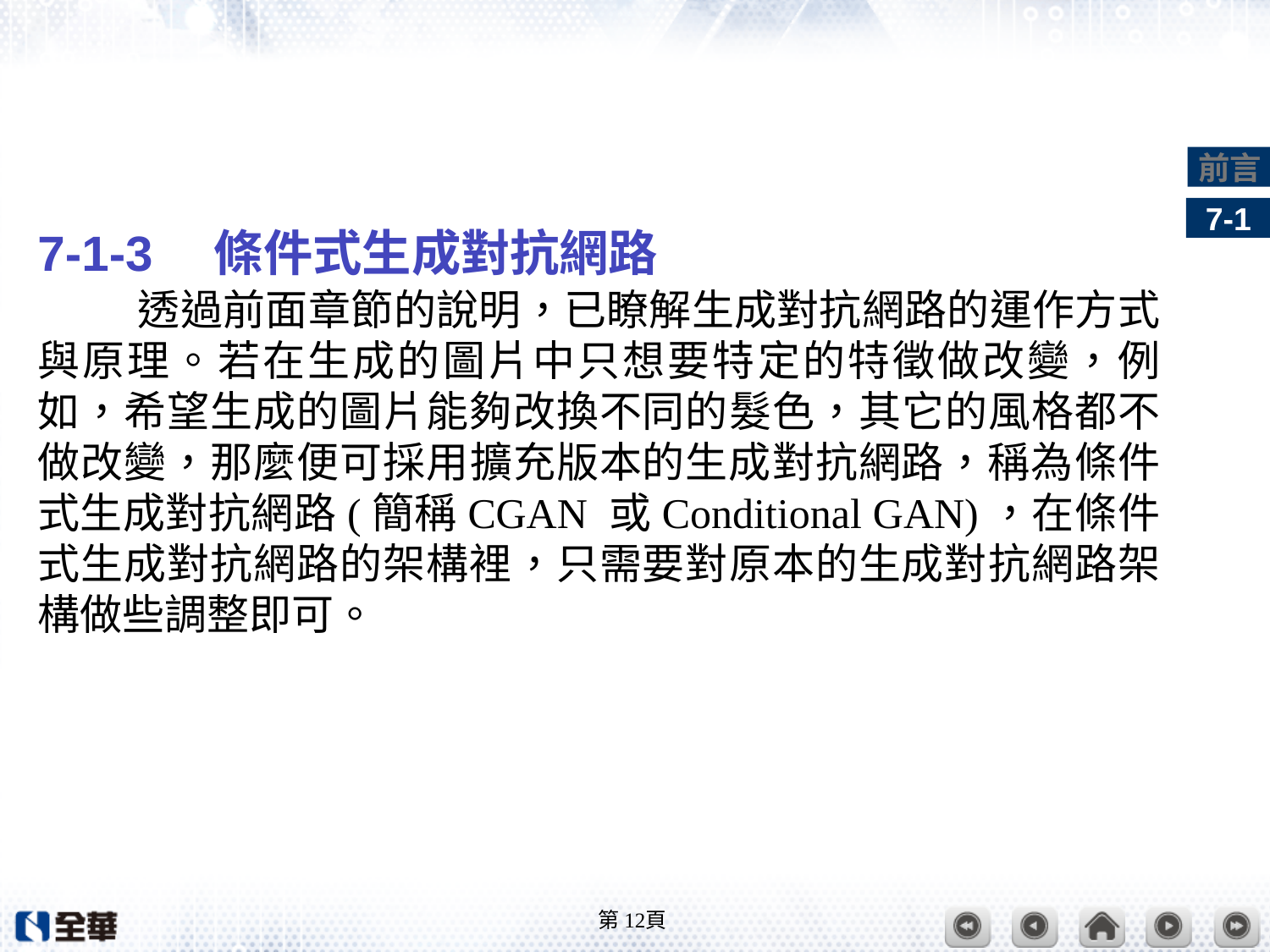

#
7-1-3　條件式生成對抗網路
透過前面章節的說明，已瞭解生成對抗網路的運作方式與原理。若在生成的圖片中只想要特定的特徵做改變，例如，希望生成的圖片能夠改換不同的髮色，其它的風格都不做改變，那麼便可採用擴充版本的生成對抗網路，稱為條件式生成對抗網路(簡稱CGAN 或Conditional GAN)，在條件式生成對抗網路的架構裡，只需要對原本的生成對抗網路架構做些調整即可。